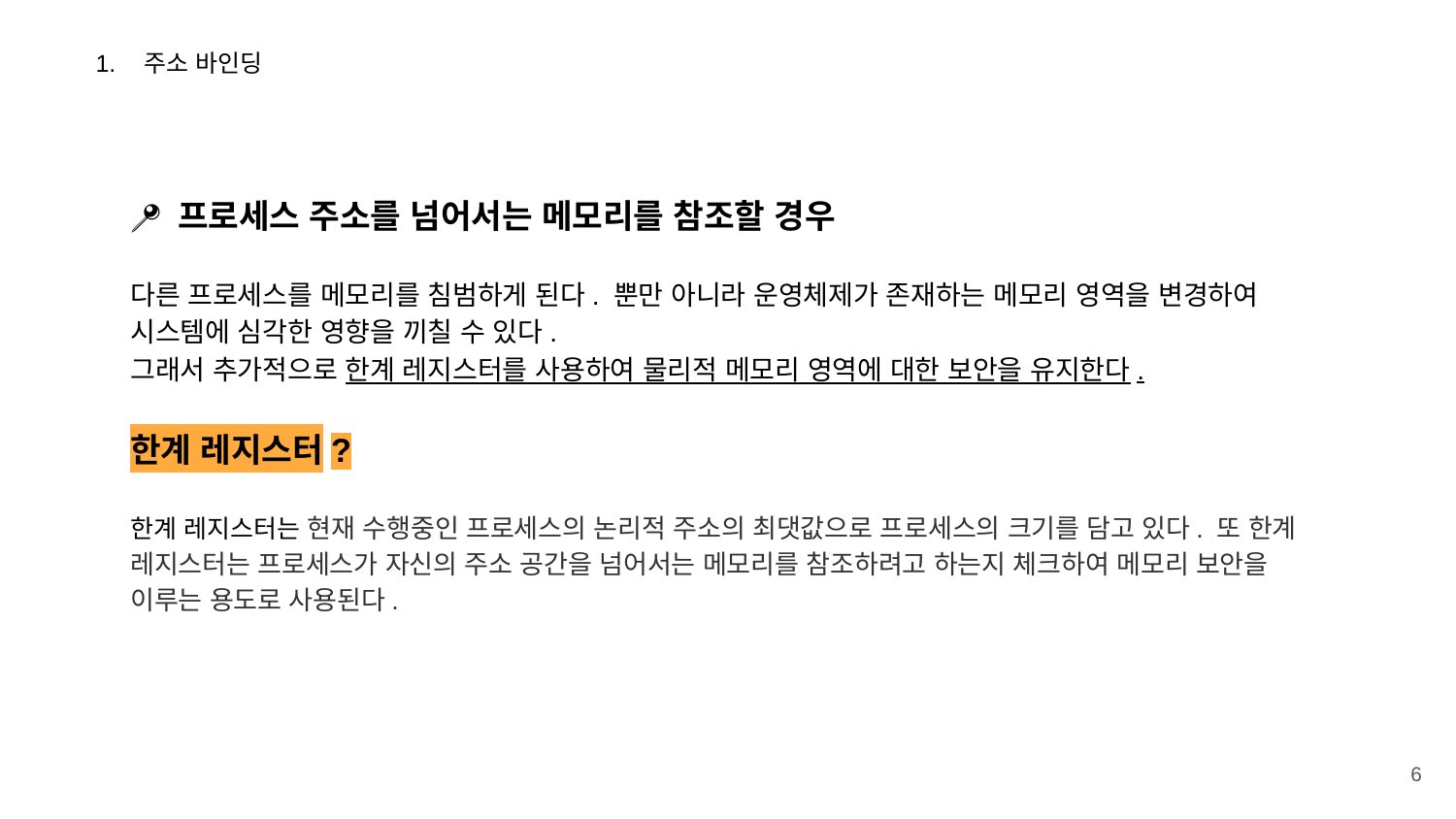

주소 바인딩
📍 프로세스 주소를 넘어서는 메모리를 참조할 경우

다른 프로세스를 메모리를 침범하게 된다. 뿐만 아니라 운영체제가 존재하는 메모리 영역을 변경하여 시스템에 심각한 영향을 끼칠 수 있다.
그래서 추가적으로 한계 레지스터를 사용하여 물리적 메모리 영역에 대한 보안을 유지한다.

한계 레지스터?

한계 레지스터는 현재 수행중인 프로세스의 논리적 주소의 최댓값으로 프로세스의 크기를 담고 있다. 또 한계 레지스터는 프로세스가 자신의 주소 공간을 넘어서는 메모리를 참조하려고 하는지 체크하여 메모리 보안을 이루는 용도로 사용된다.

6